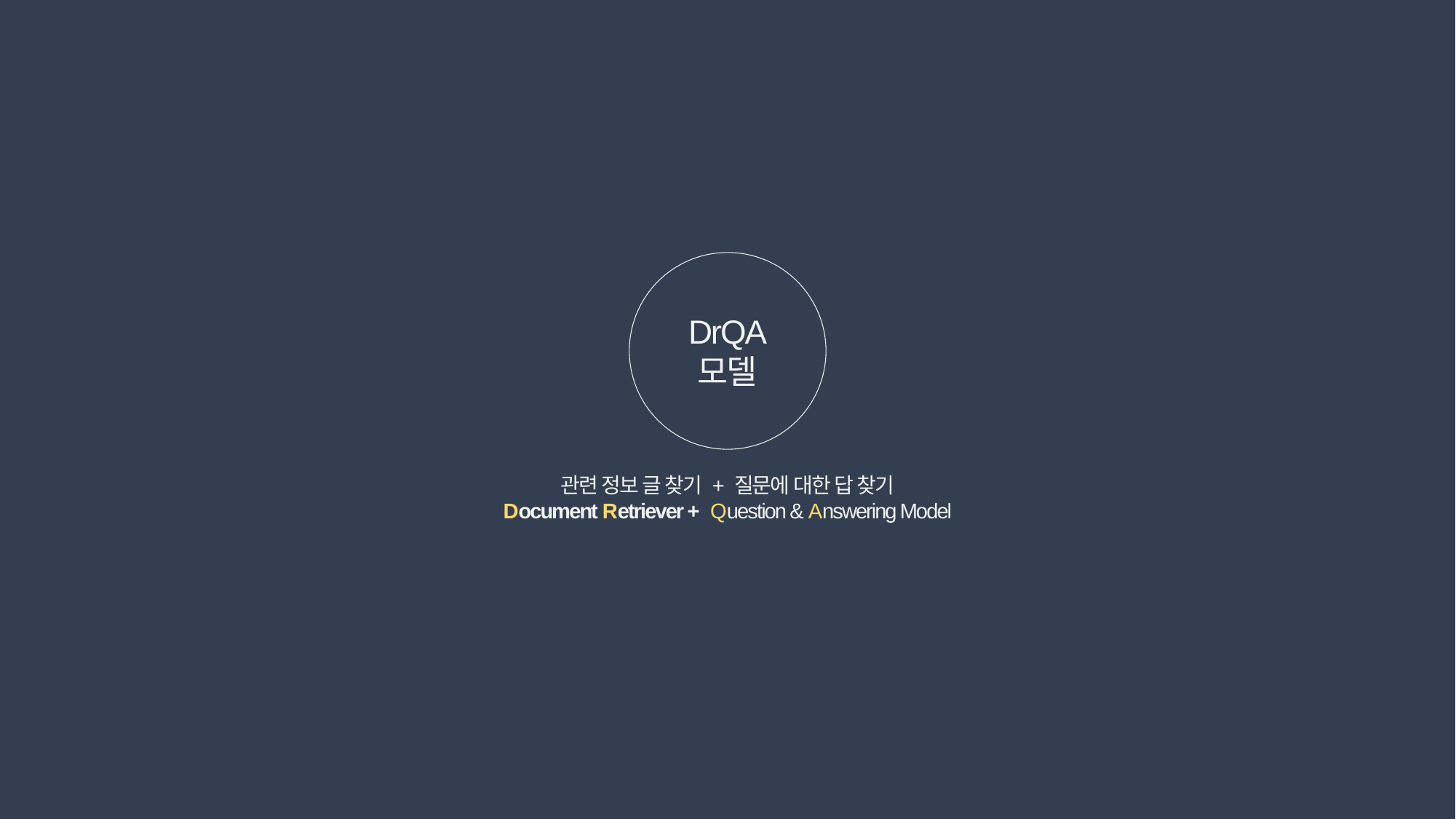

DrQA
모델
관련 정보 글 찾기 + 질문에 대한 답 찾기
Document Retriever +  Question & Answering Model